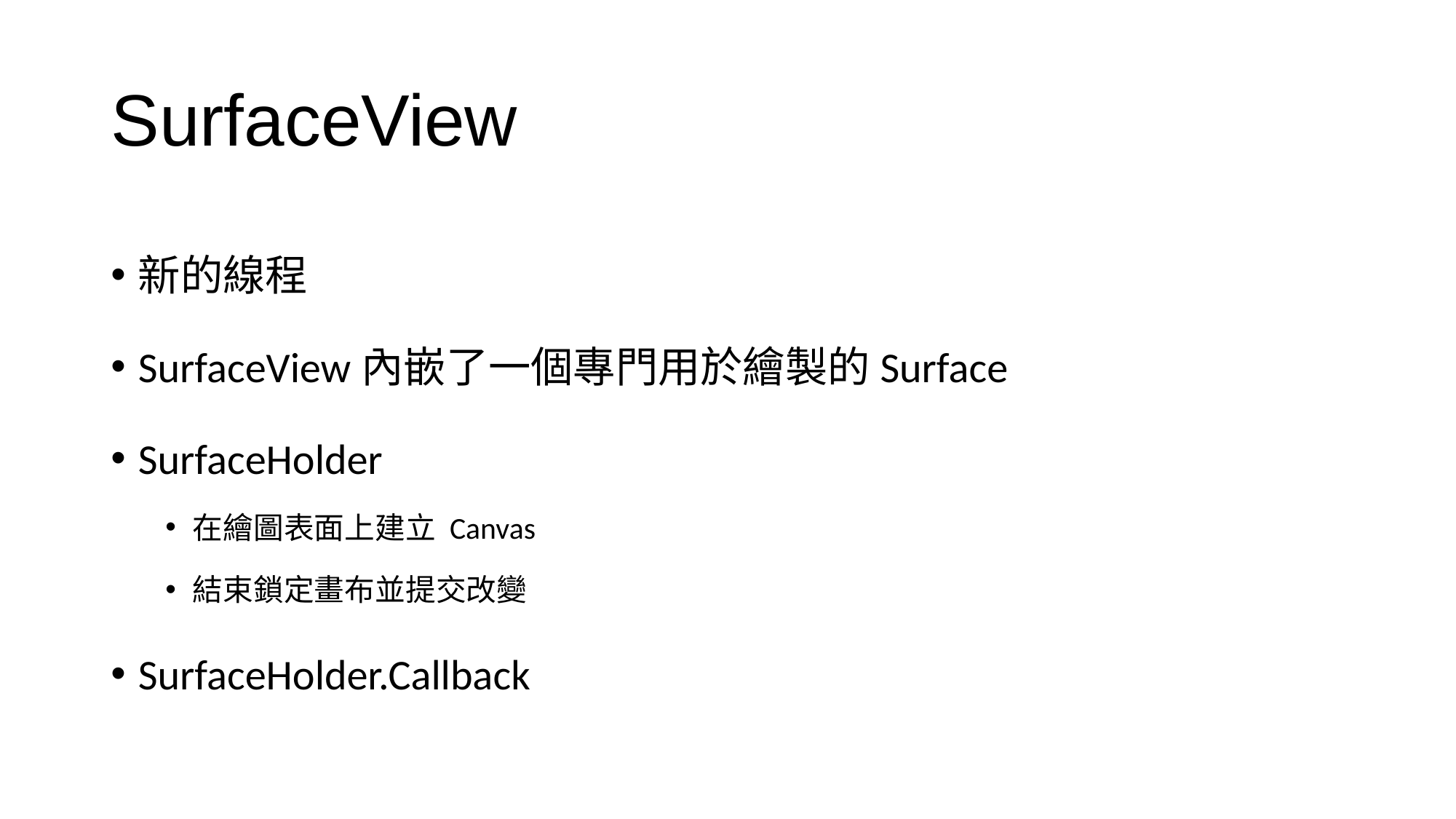

# SurfaceView
新的線程
SurfaceView內嵌了一個專門用於繪製的Surface
SurfaceHolder
在繪圖表面上建立 Canvas
結束鎖定畫布並提交改變
SurfaceHolder.Callback